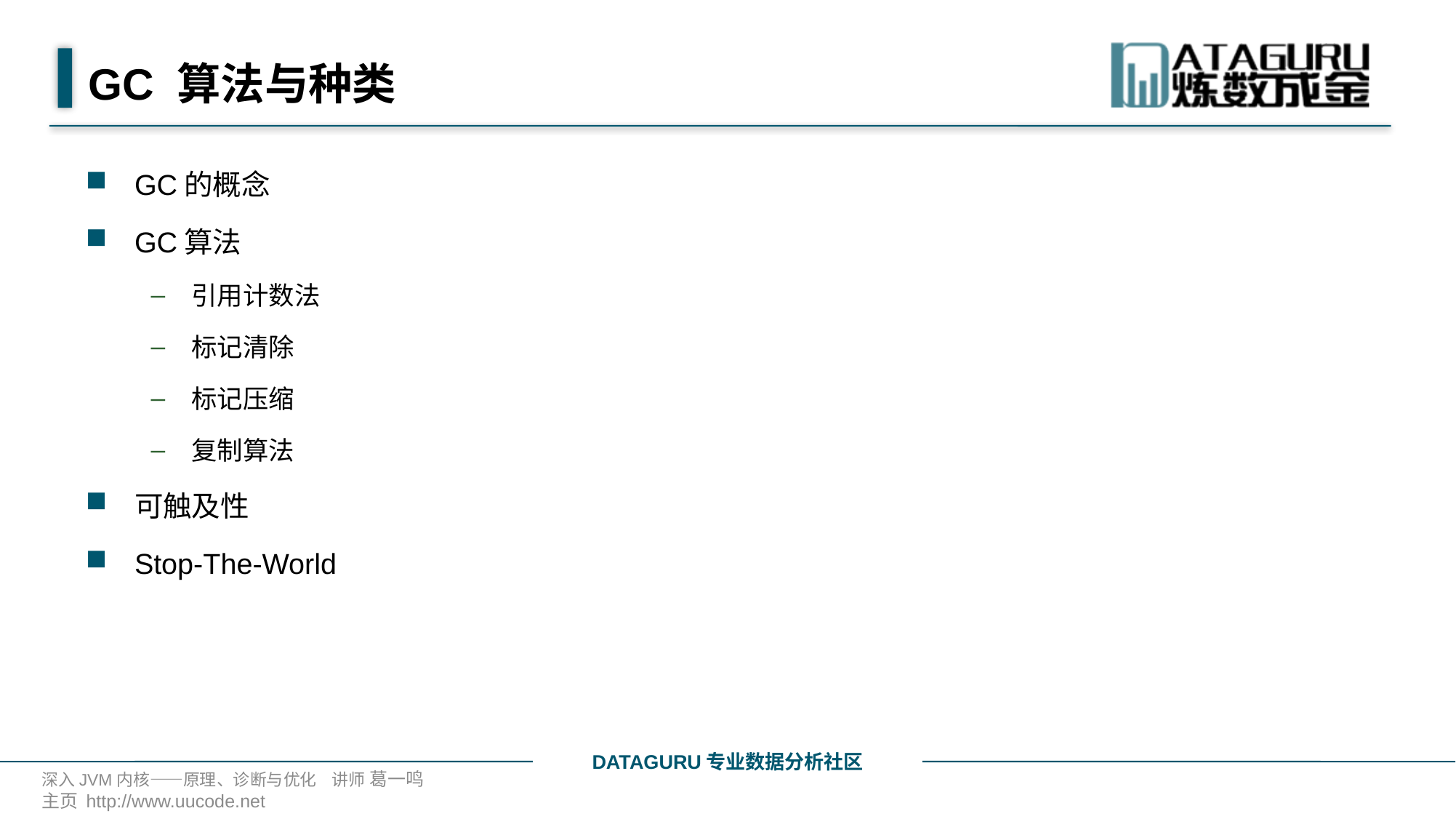

# GC 算法与种类
GC的概念
GC算法
引用计数法
标记清除
标记压缩
复制算法
可触及性
Stop-The-World